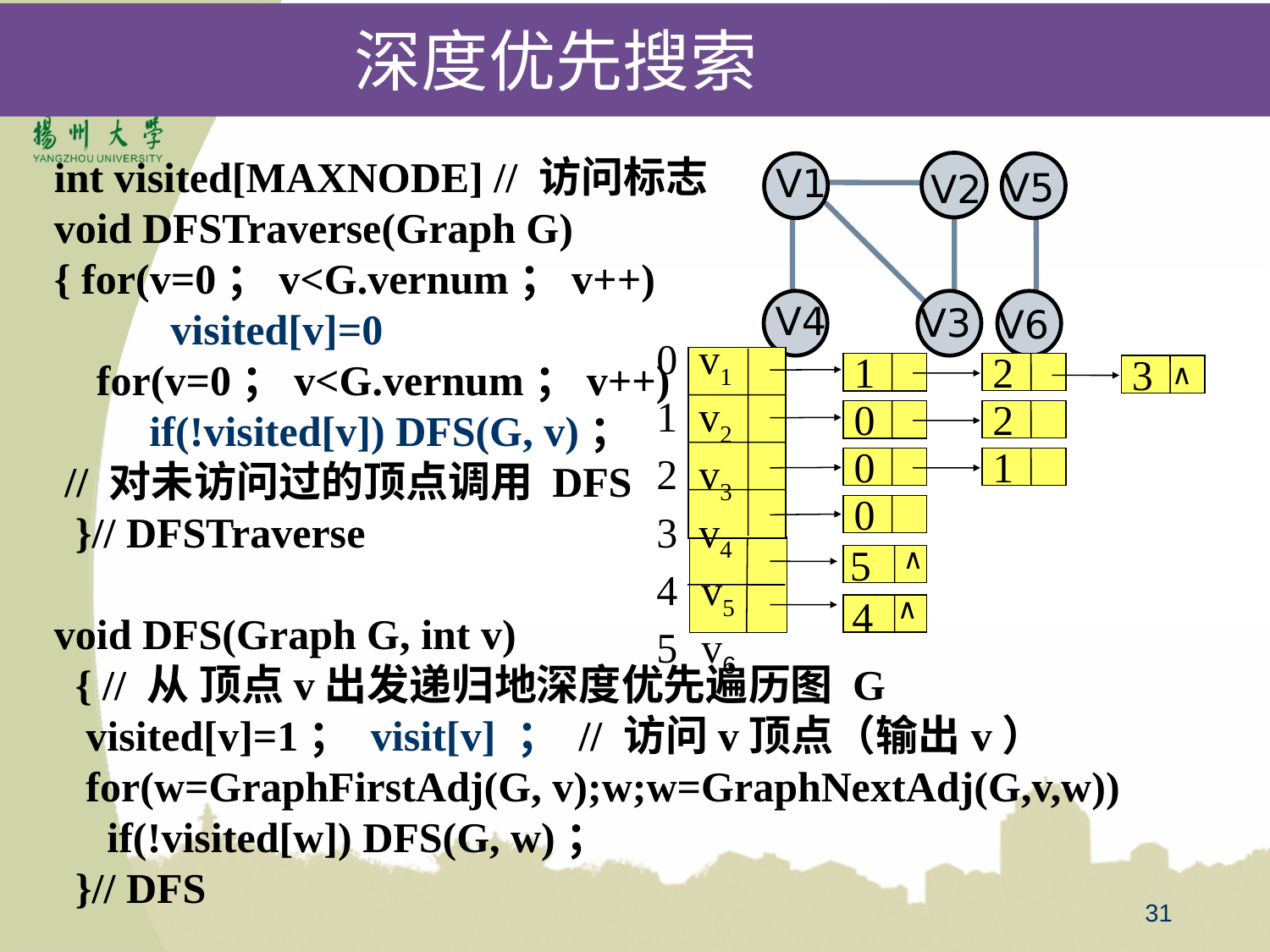

# 深度优先搜索

int visited[MAXNODE] // 访问标志
void DFSTraverse(Graph G)
{ for(v=0；v<G.vernum；v++)
           visited[v]=0
    for(v=0；v<G.vernum；v++)
         if(!visited[v]) DFS(G, v)；
 // 对未访问过的顶点调用 DFS
  }// DFSTraverse

void DFS(Graph G, int v)
  { // 从 顶点v出发递归地深度优先遍历图 G
   visited[v]=1； visit[v] ； // 访问v顶点（输出v）
   for(w=GraphFirstAdj(G, v);w;w=GraphNextAdj(G,v,w))
     if(!visited[w]) DFS(G, w)；
  }// DFS
 V1

 V2
 V4

V3

V5

V6
0  v1
1  v2
2  v3
3  v4
4  v5
5  v6

1
2
3

∧

0
2

0
1

0

5
∧

4
∧

31